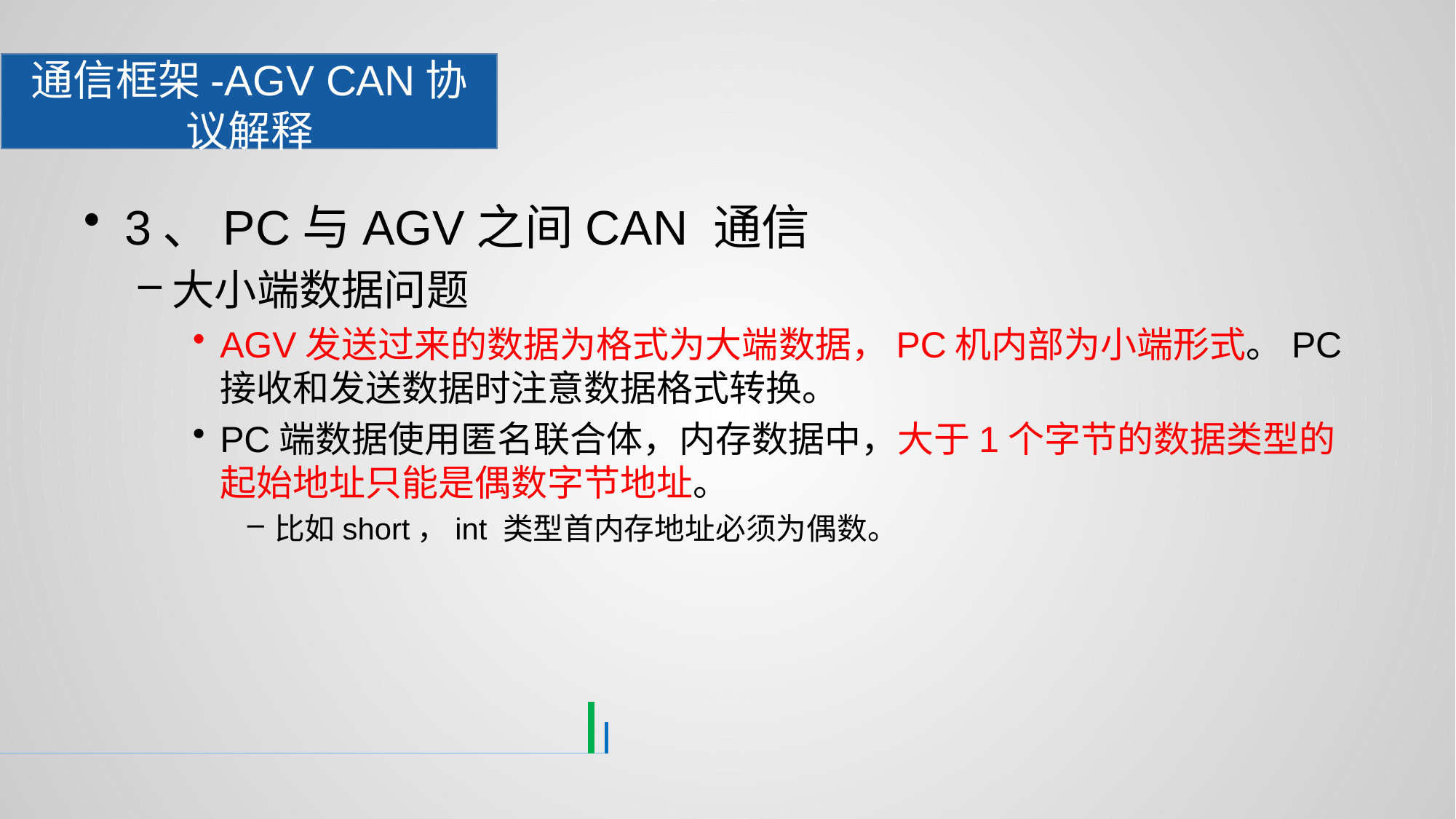

# 通信框架-AGV CAN协议解释
3、PC与AGV之间CAN 通信
大小端数据问题
AGV发送过来的数据为格式为大端数据，PC机内部为小端形式。PC接收和发送数据时注意数据格式转换。
PC端数据使用匿名联合体，内存数据中，大于1个字节的数据类型的起始地址只能是偶数字节地址。
比如short，int 类型首内存地址必须为偶数。